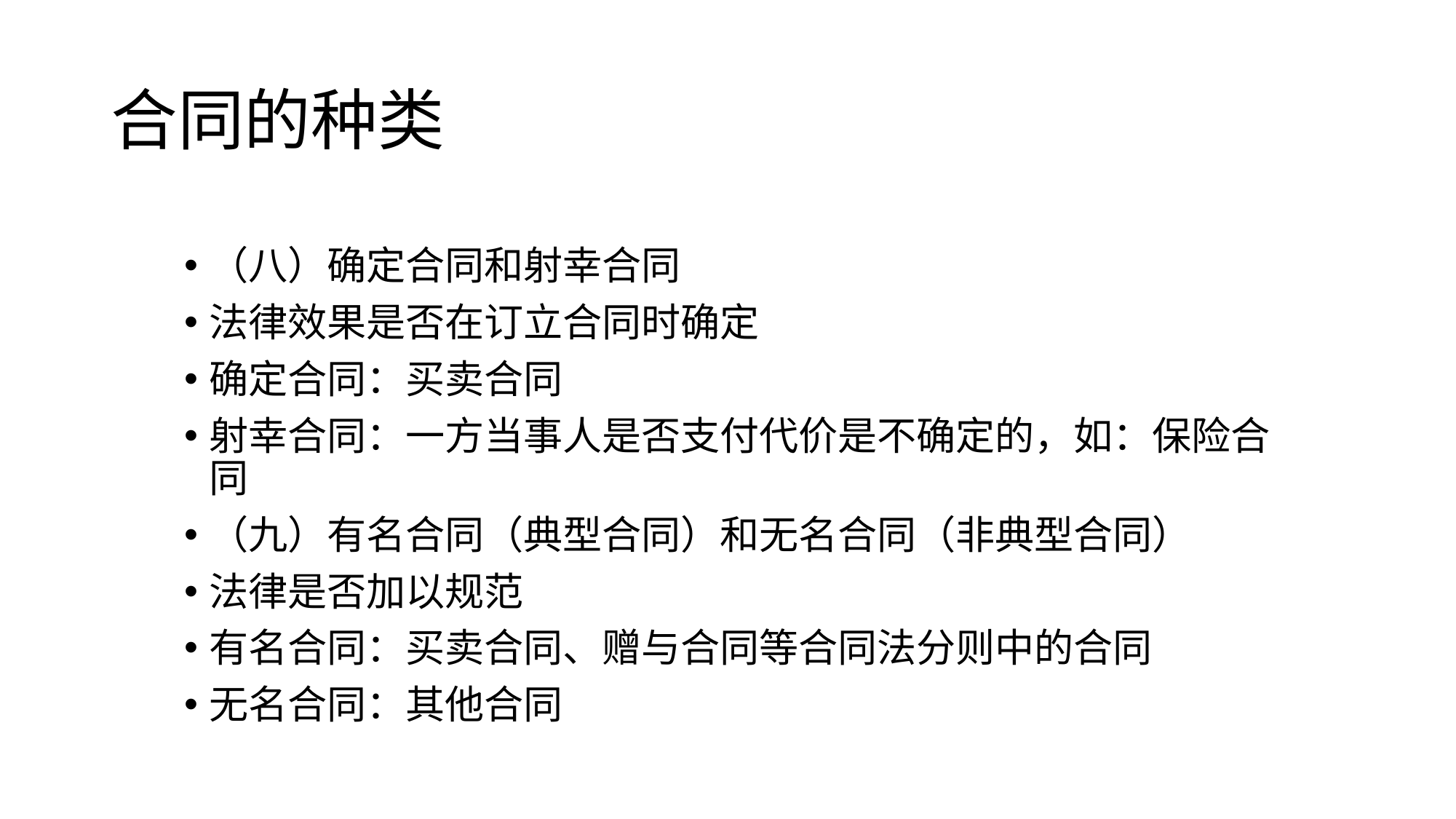

# 合同的种类
（八）确定合同和射幸合同
法律效果是否在订立合同时确定
确定合同：买卖合同
射幸合同：一方当事人是否支付代价是不确定的，如：保险合同
（九）有名合同（典型合同）和无名合同（非典型合同）
法律是否加以规范
有名合同：买卖合同、赠与合同等合同法分则中的合同
无名合同：其他合同